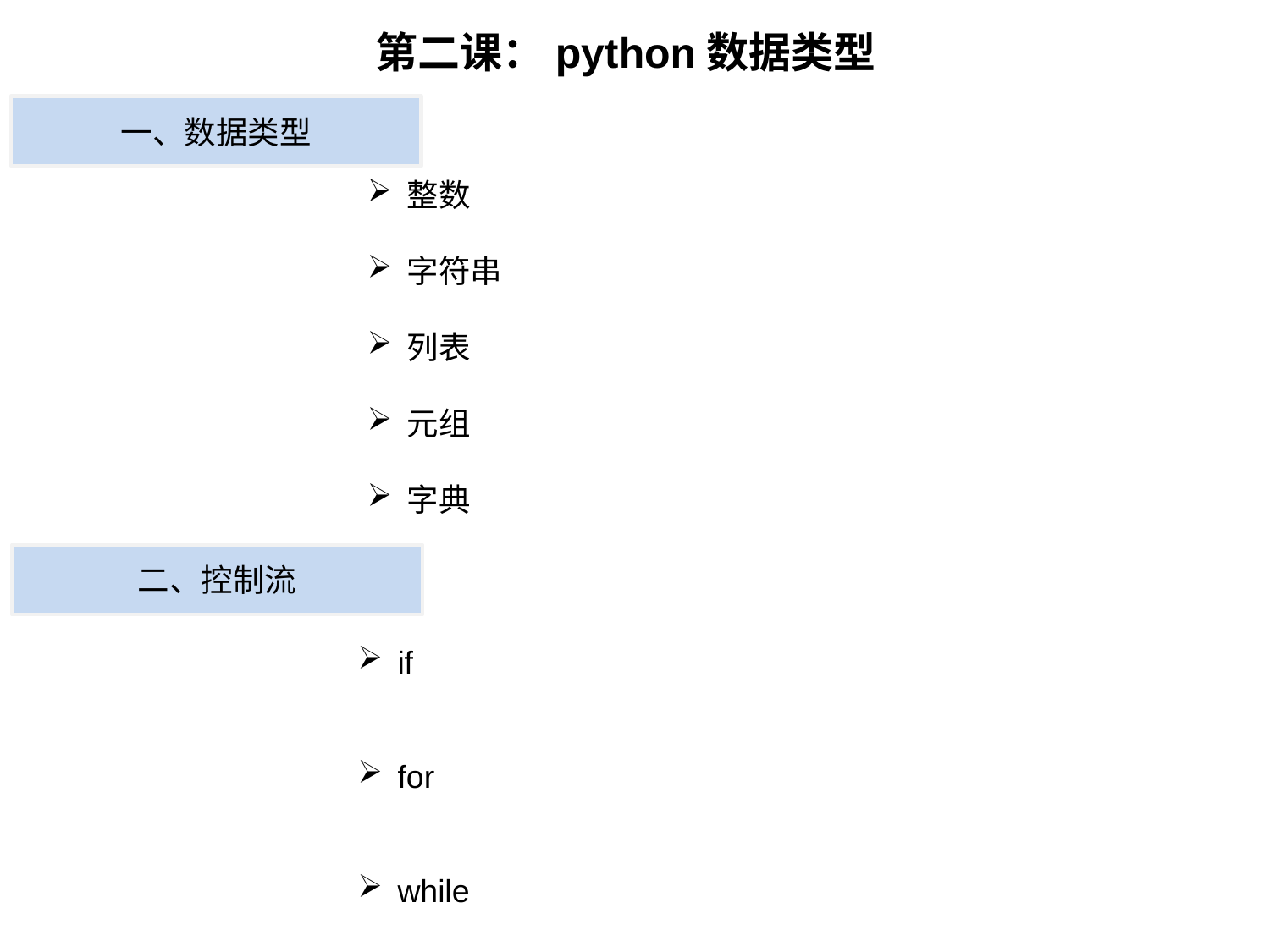

# 第二课：python数据类型
一、数据类型
整数

字符串

列表

元组

字典
二、控制流
if

for

while